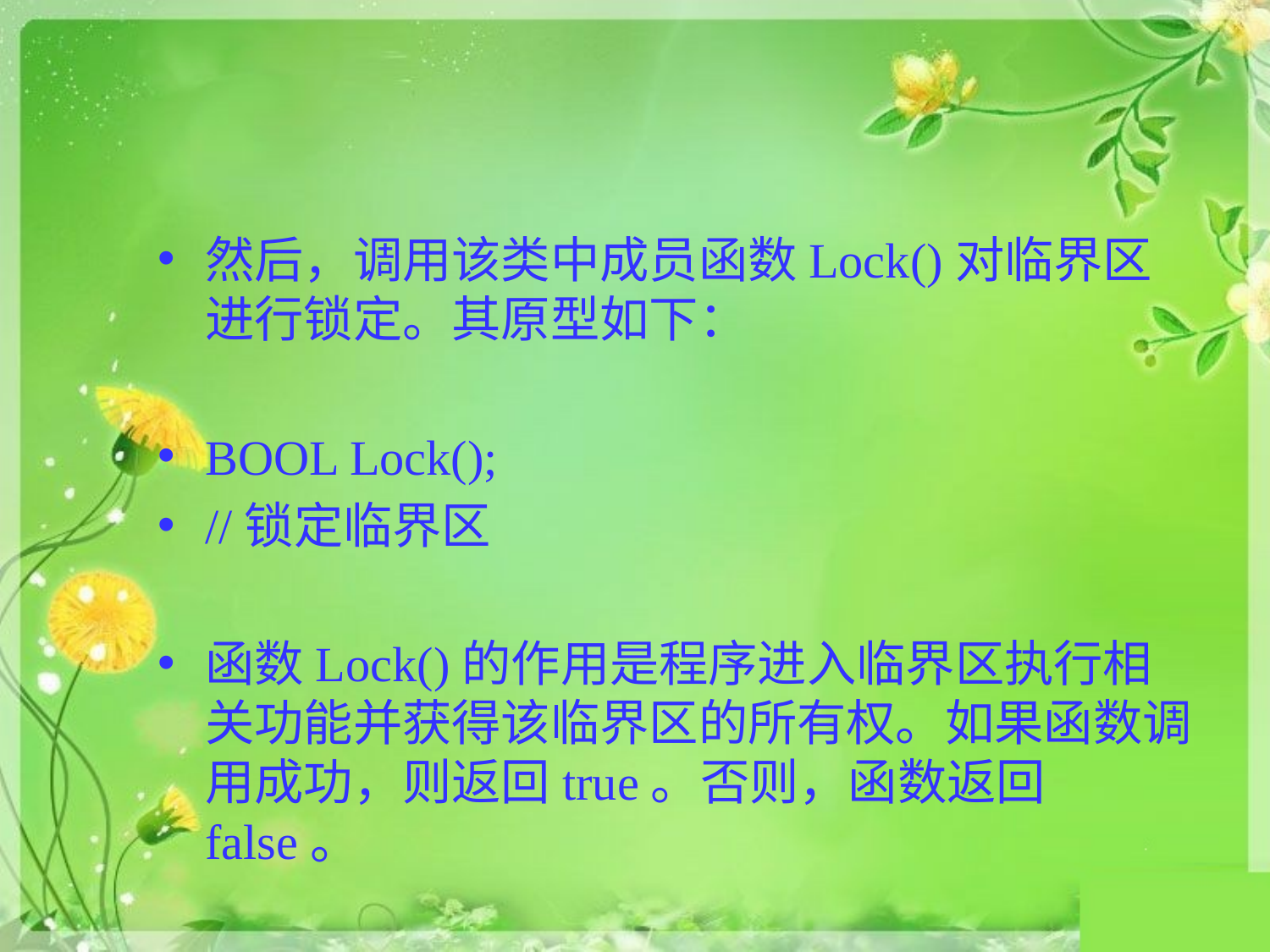

#
然后，调用该类中成员函数Lock()对临界区进行锁定。其原型如下：

BOOL Lock();
//锁定临界区

函数Lock()的作用是程序进入临界区执行相关功能并获得该临界区的所有权。如果函数调用成功，则返回true。否则，函数返回false。